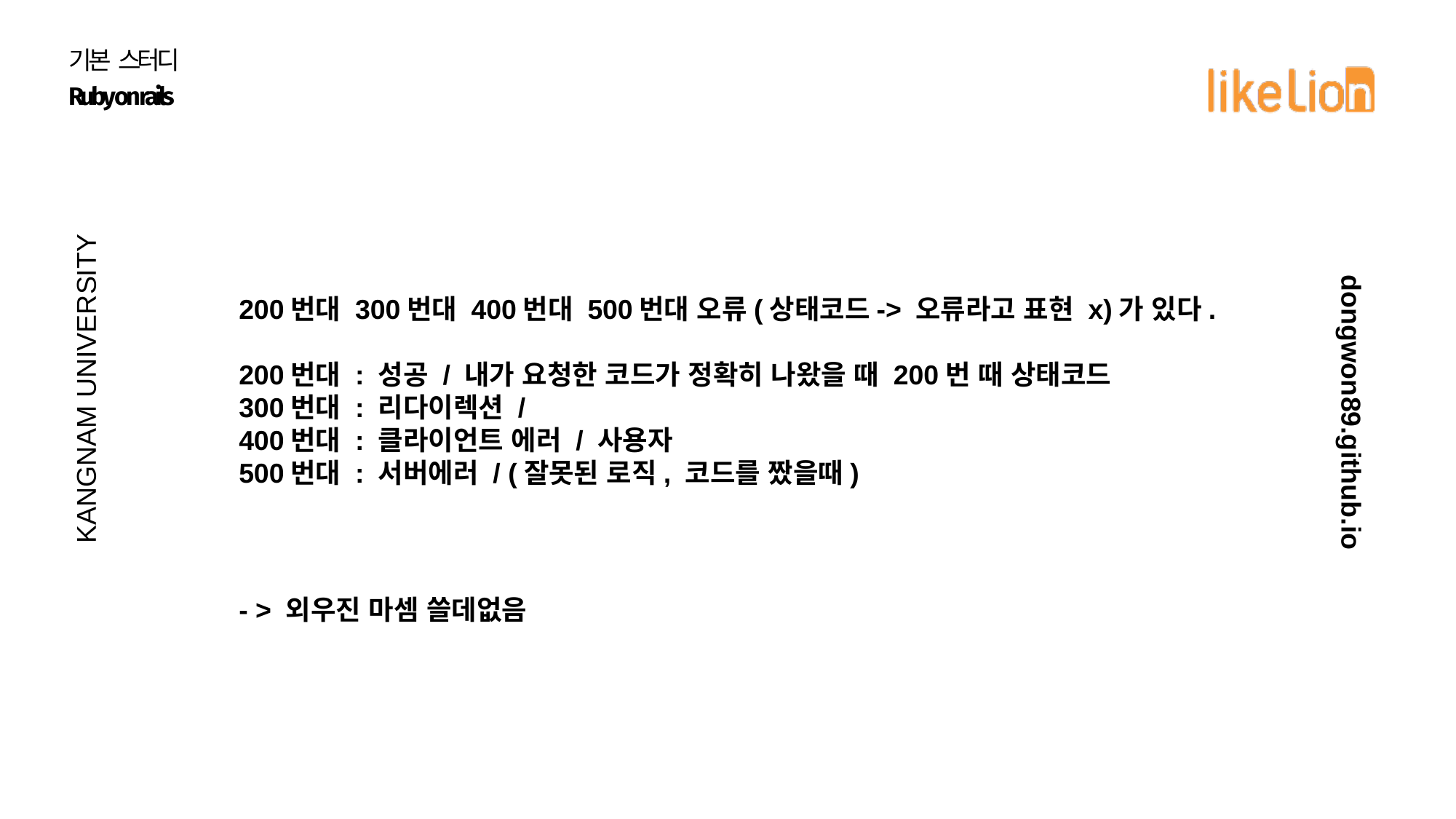

기본 스터디
Ruby on rails

KANGNAM UNIVERSITY
dongwon89.github.io
200번대 300번대 400번대 500번대 오류(상태코드-> 오류라고 표현 x)가 있다.

200번대 : 성공 / 내가 요청한 코드가 정확히 나왔을 때 200번 때 상태코드
300번대 : 리다이렉션 /
400번대 : 클라이언트 에러 / 사용자
500번대 : 서버에러 / (잘못된 로직, 코드를 짰을때)

- > 외우진 마셈 쓸데없음